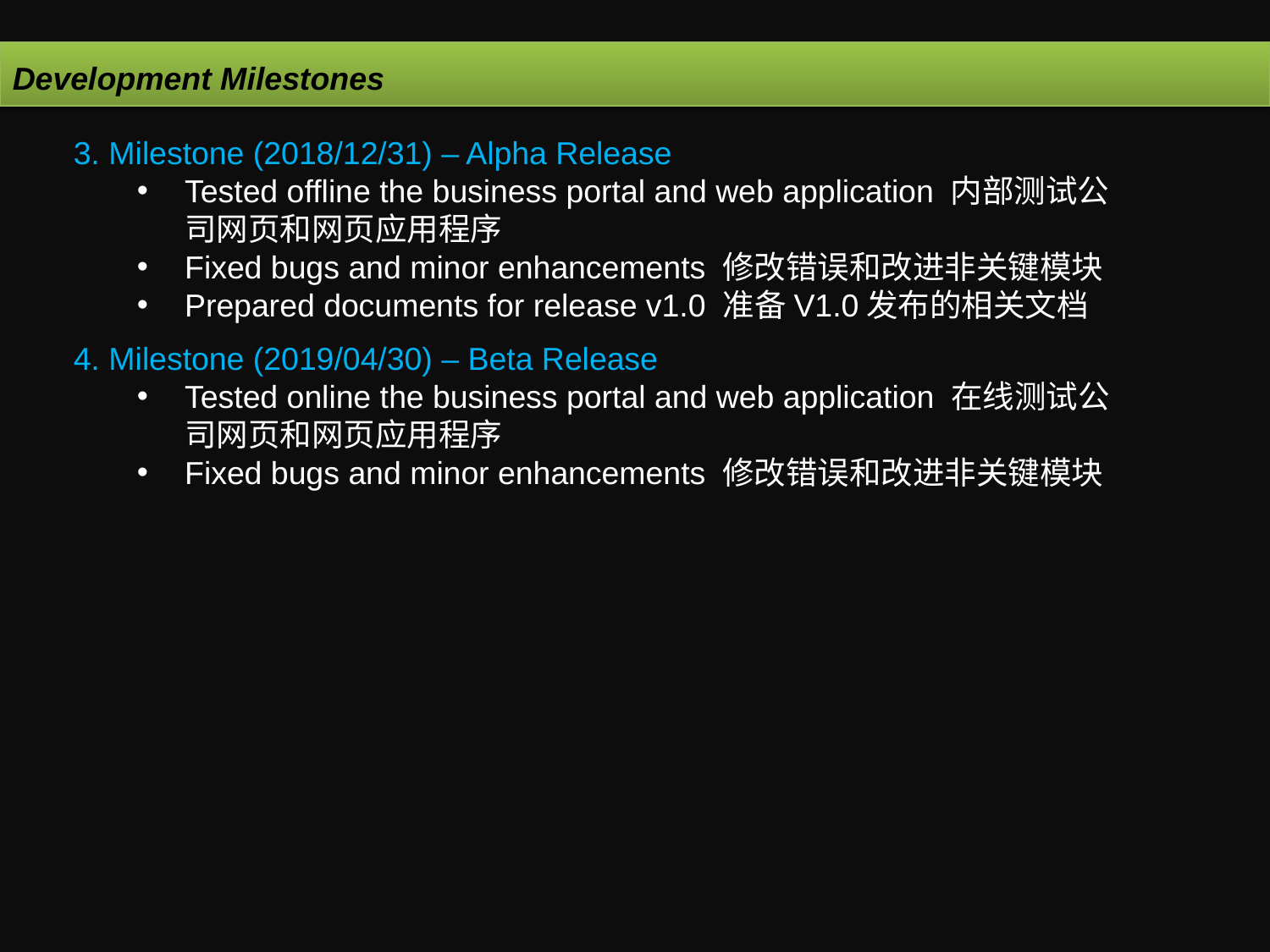

Development Milestones
3. Milestone (2018/12/31) – Alpha Release
Tested offline the business portal and web application 内部测试公司网页和网页应用程序
Fixed bugs and minor enhancements 修改错误和改进非关键模块
Prepared documents for release v1.0 准备V1.0发布的相关文档
4. Milestone (2019/04/30) – Beta Release
Tested online the business portal and web application 在线测试公司网页和网页应用程序
Fixed bugs and minor enhancements 修改错误和改进非关键模块